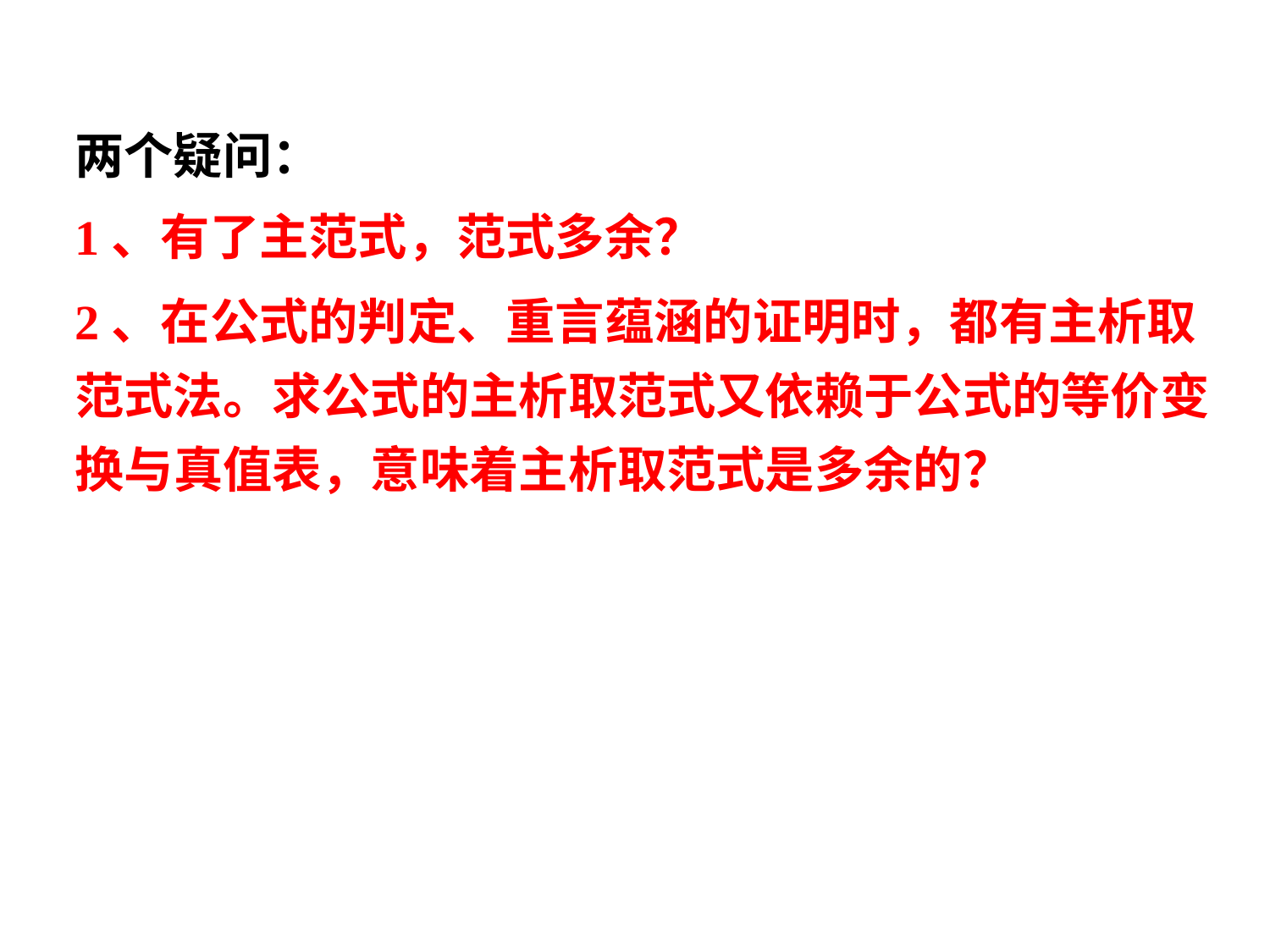

两个疑问：
1、有了主范式，范式多余？
2、在公式的判定、重言蕴涵的证明时，都有主析取范式法。求公式的主析取范式又依赖于公式的等价变换与真值表，意味着主析取范式是多余的？